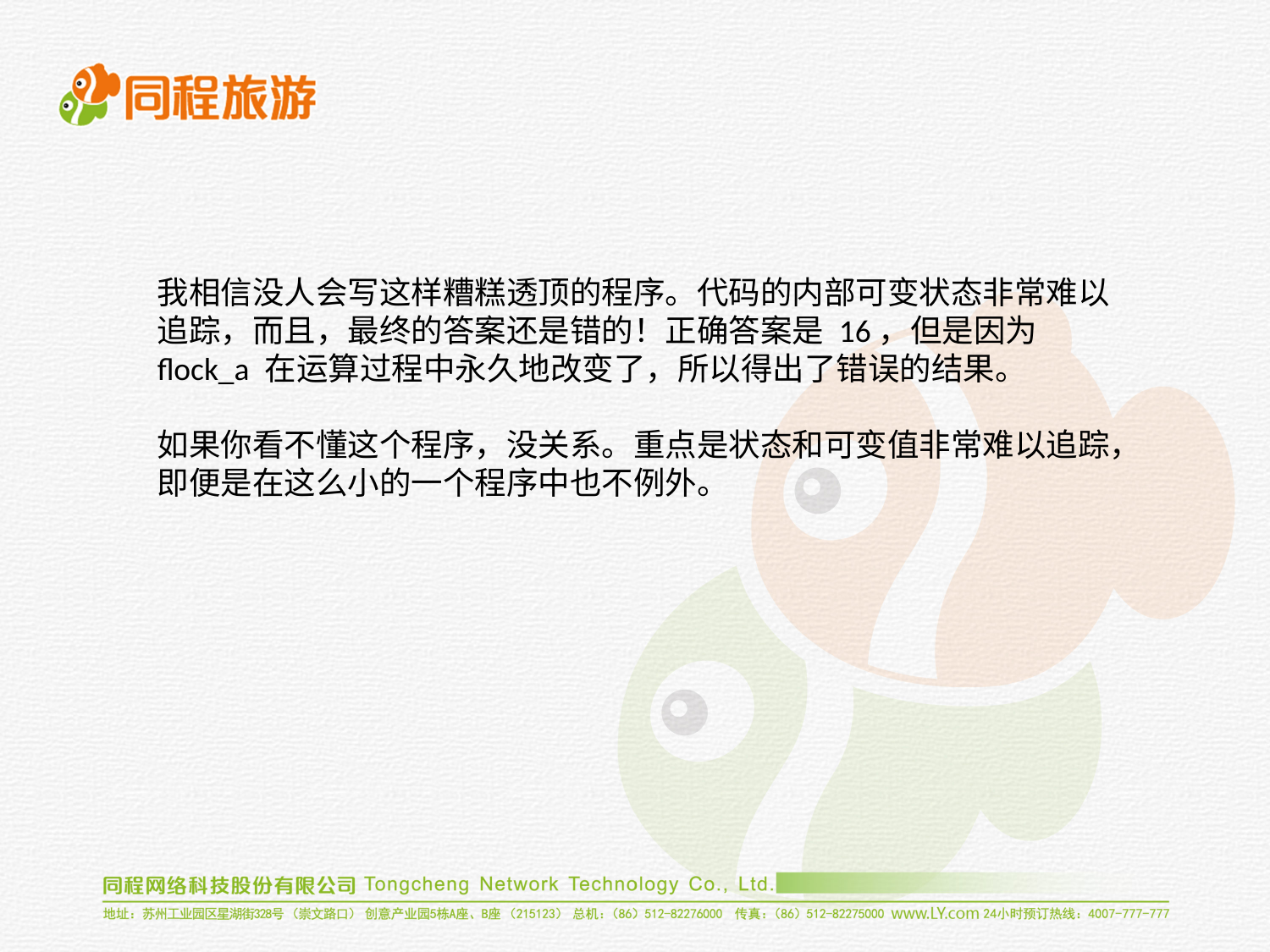

我相信没人会写这样糟糕透顶的程序。代码的内部可变状态非常难以追踪，而且，最终的答案还是错的！正确答案是 16，但是因为 flock_a 在运算过程中永久地改变了，所以得出了错误的结果。

如果你看不懂这个程序，没关系。重点是状态和可变值非常难以追踪，即便是在这么小的一个程序中也不例外。